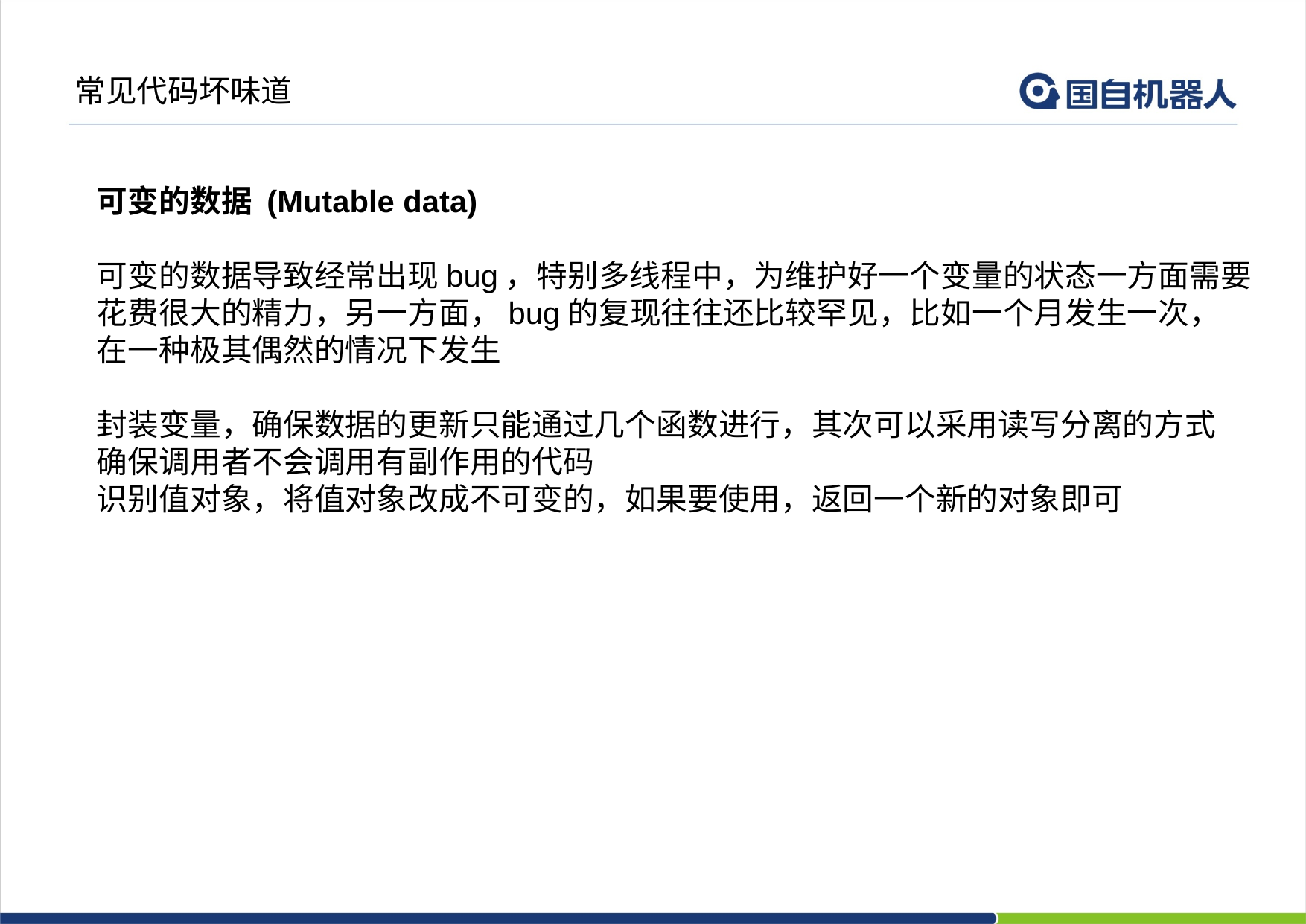

常见代码坏味道
可变的数据 (Mutable data)

可变的数据导致经常出现bug，特别多线程中，为维护好一个变量的状态一方面需要
花费很大的精力，另一方面，bug的复现往往还比较罕见，比如一个月发生一次，
在一种极其偶然的情况下发生

封装变量，确保数据的更新只能通过几个函数进行，其次可以采用读写分离的方式
确保调用者不会调用有副作用的代码
识别值对象，将值对象改成不可变的，如果要使用，返回一个新的对象即可